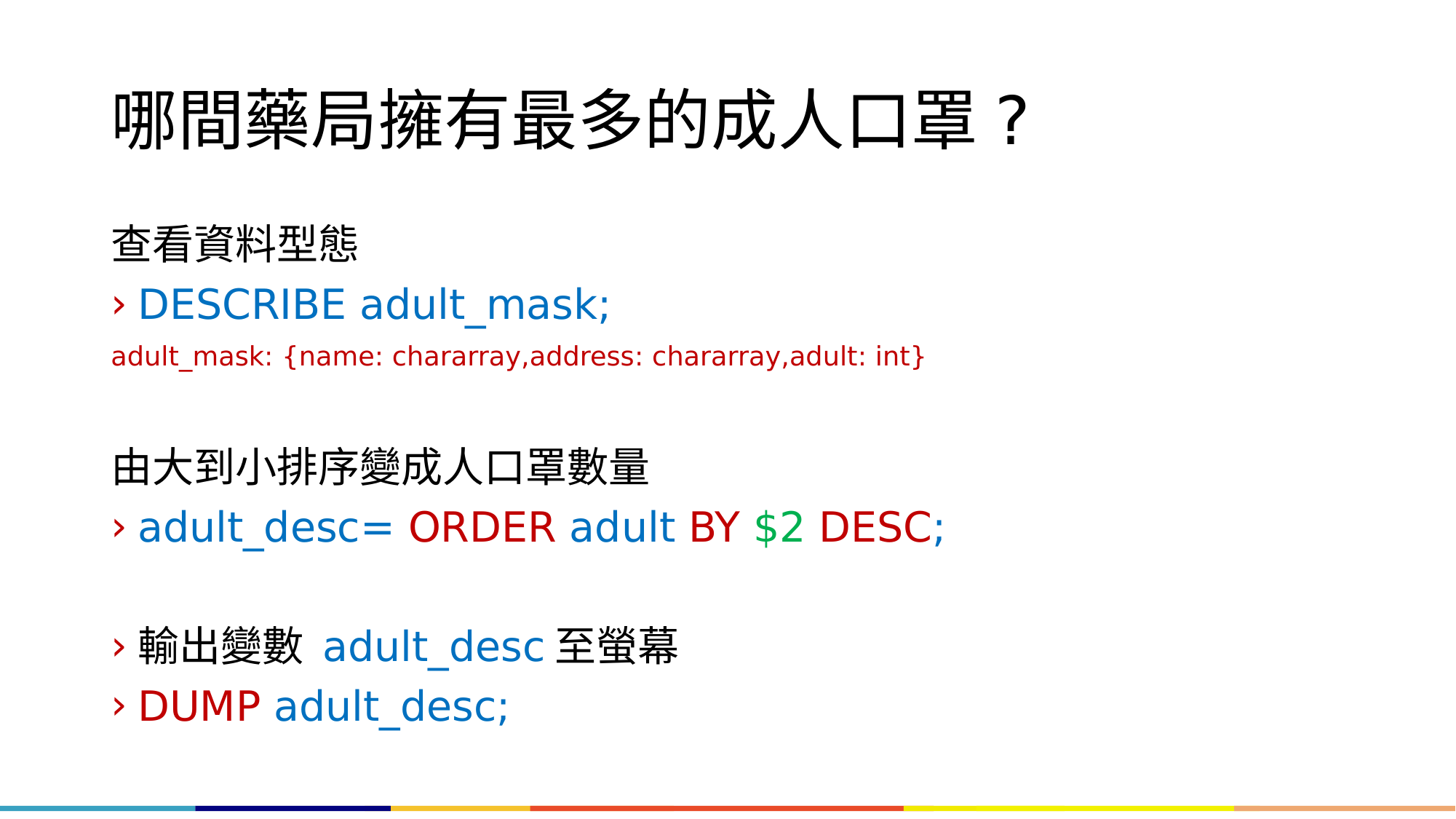

# 哪間藥局擁有最多的成人口罩?
查看資料型態
DESCRIBE adult_mask;
adult_mask: {name: chararray,address: chararray,adult: int}

由大到小排序變成人口罩數量
adult_desc= ORDER adult BY $2 DESC;

輸出變數 adult_desc至螢幕
DUMP adult_desc;